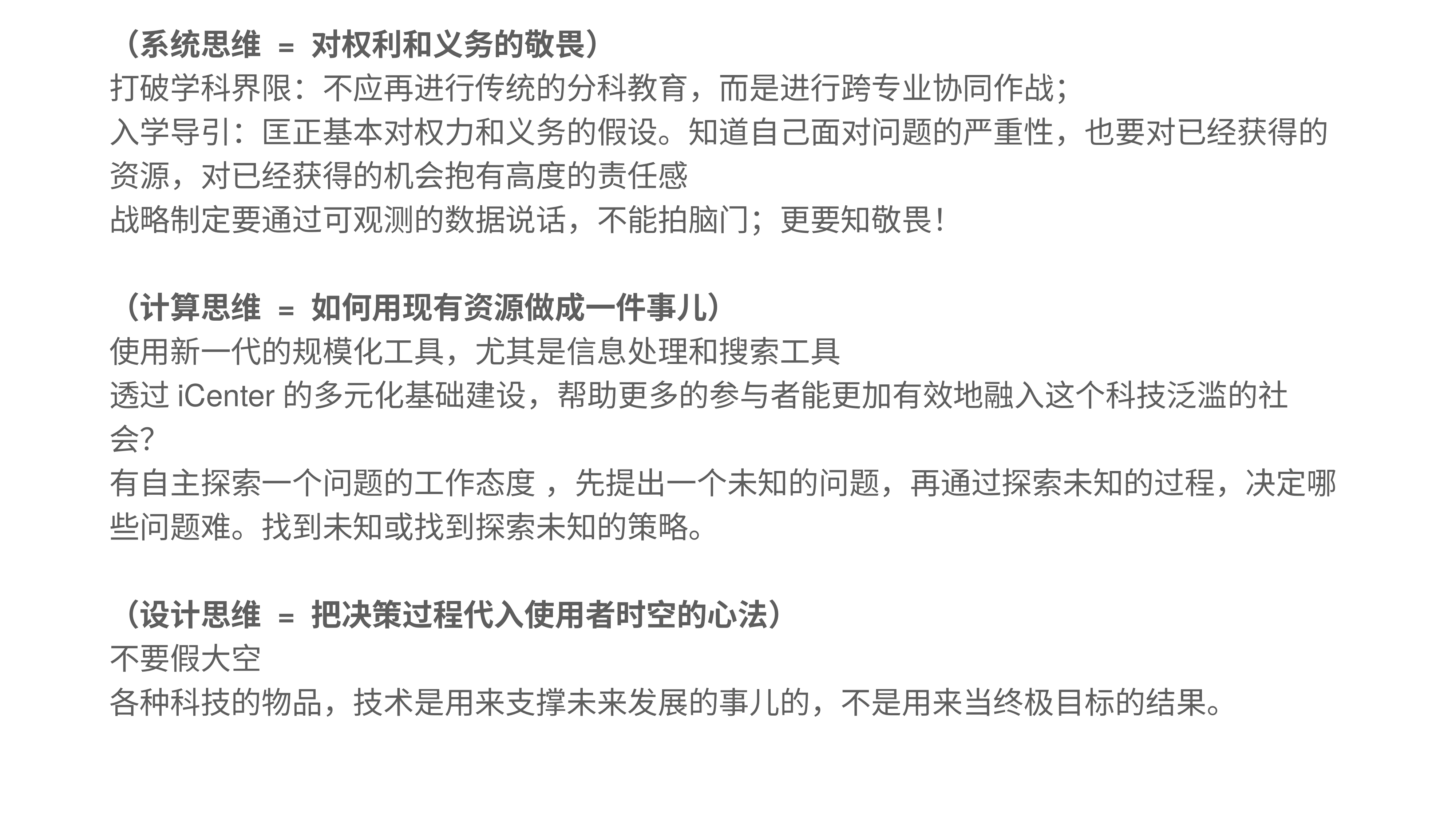

（系统思维 = 对权利和义务的敬畏）
打破学科界限：不应再进行传统的分科教育，而是进行跨专业协同作战；
入学导引：匡正基本对权力和义务的假设。知道自己面对问题的严重性，也要对已经获得的资源，对已经获得的机会抱有高度的责任感
战略制定要通过可观测的数据说话，不能拍脑门；更要知敬畏！

（计算思维 = 如何用现有资源做成一件事儿）
使用新一代的规模化工具，尤其是信息处理和搜索工具
透过iCenter的多元化基础建设，帮助更多的参与者能更加有效地融入这个科技泛滥的社会？
有自主探索一个问题的工作态度 ，先提出一个未知的问题，再通过探索未知的过程，决定哪些问题难。找到未知或找到探索未知的策略。

（设计思维 = 把决策过程代入使用者时空的心法）
不要假大空
各种科技的物品，技术是用来支撑未来发展的事儿的，不是用来当终极目标的结果。